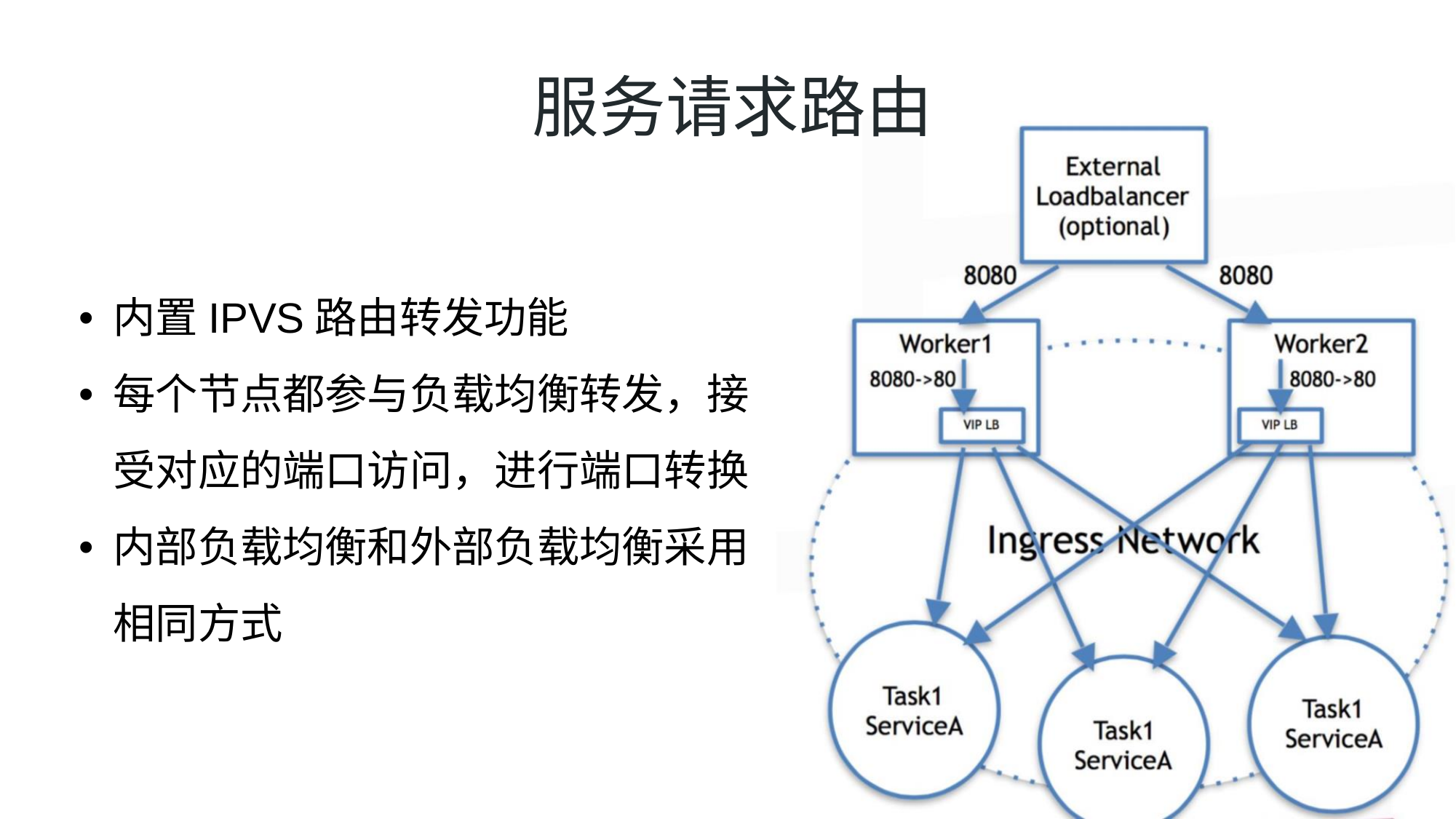

服务请求路由
•
•
内置IPVS路由转发功能
每个节点都参与负载均衡转发，接
受对应的端口访问，进行端口转换
内部负载均衡和外部负载均衡采用
相同方式
•